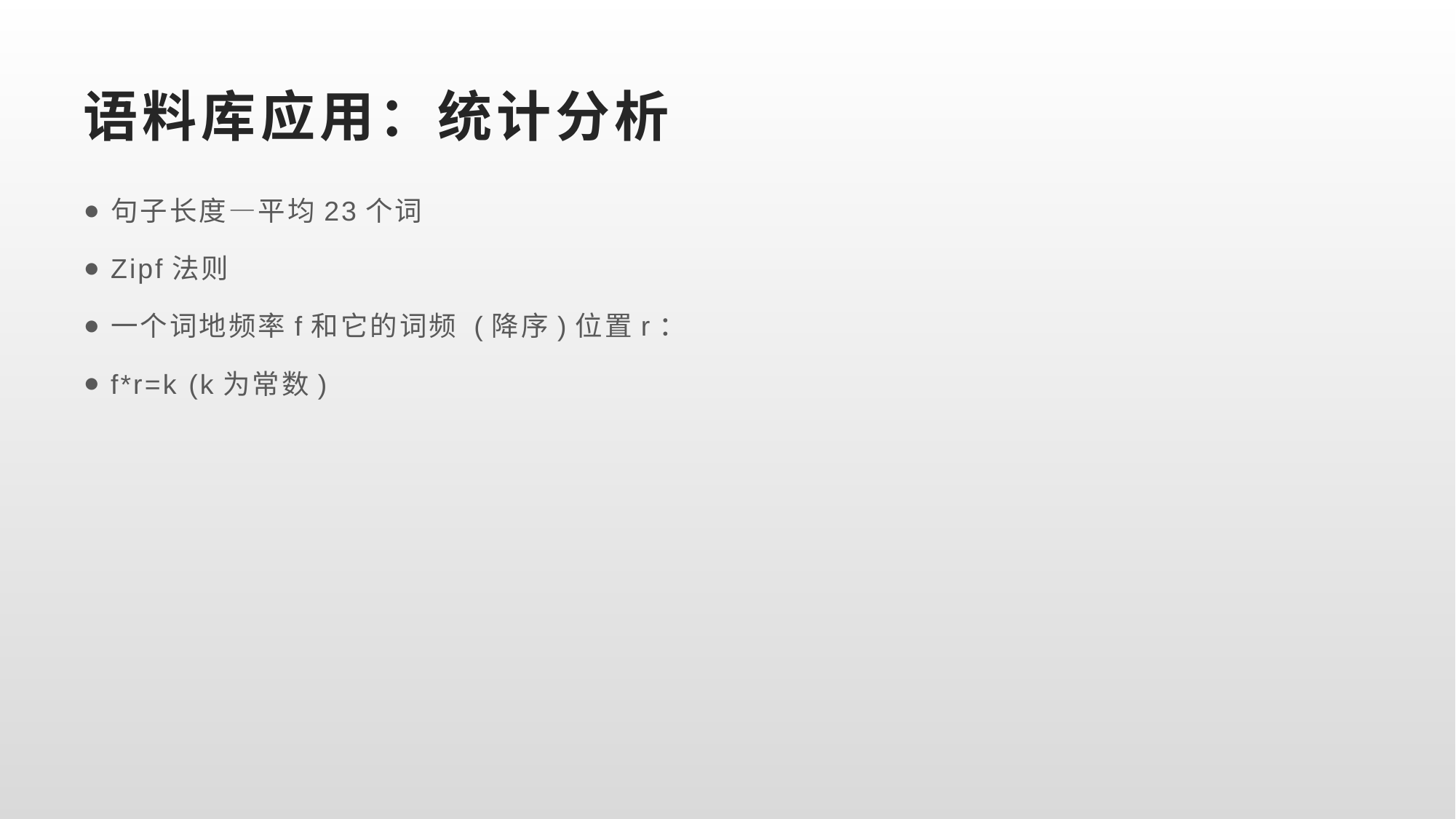

# 语料库应用：统计分析
句子长度—平均23个词
Zipf法则
一个词地频率f和它的词频 (降序)位置r：
f*r=k (k为常数)